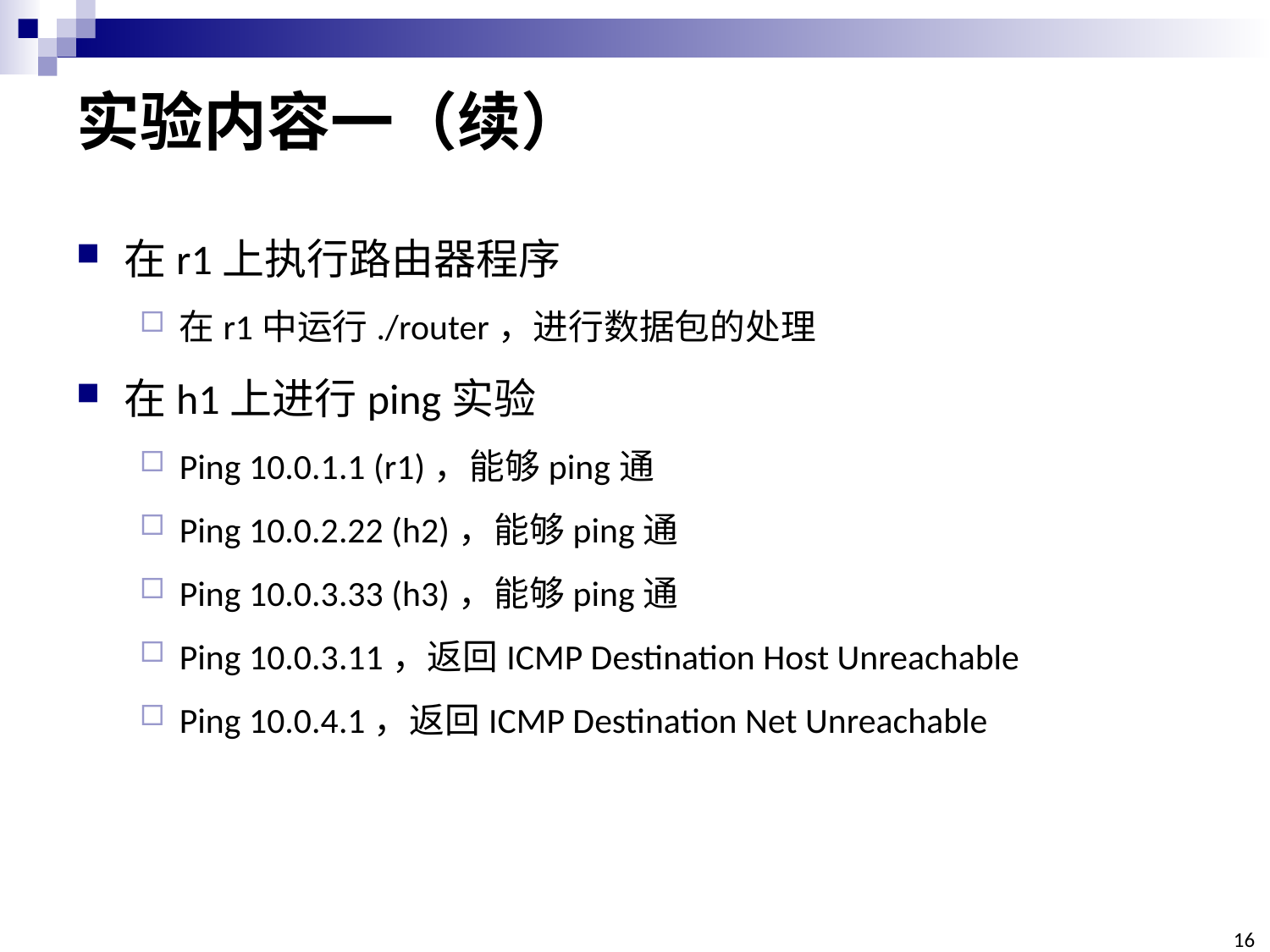

# 实验内容一（续）
在r1上执行路由器程序
在r1中运行./router，进行数据包的处理
在h1上进行ping实验
Ping 10.0.1.1 (r1)，能够ping通
Ping 10.0.2.22 (h2)，能够ping通
Ping 10.0.3.33 (h3)，能够ping通
Ping 10.0.3.11，返回ICMP Destination Host Unreachable
Ping 10.0.4.1，返回ICMP Destination Net Unreachable

16